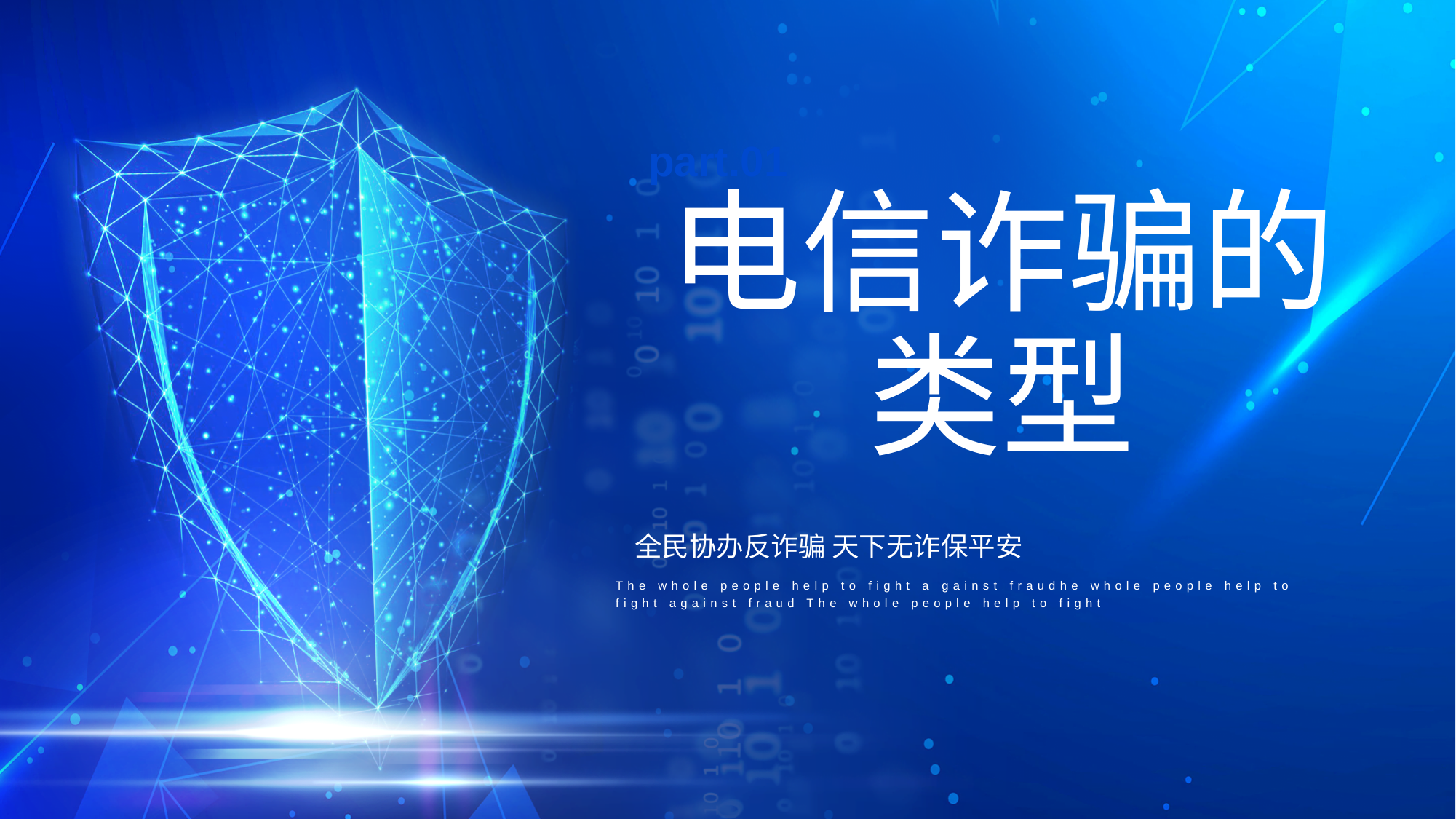

part.01
电信诈骗的类型
全民协办反诈骗 天下无诈保平安
The whole people help to fight a gainst fraudhe whole people help to
fight against fraud The whole people help to fight